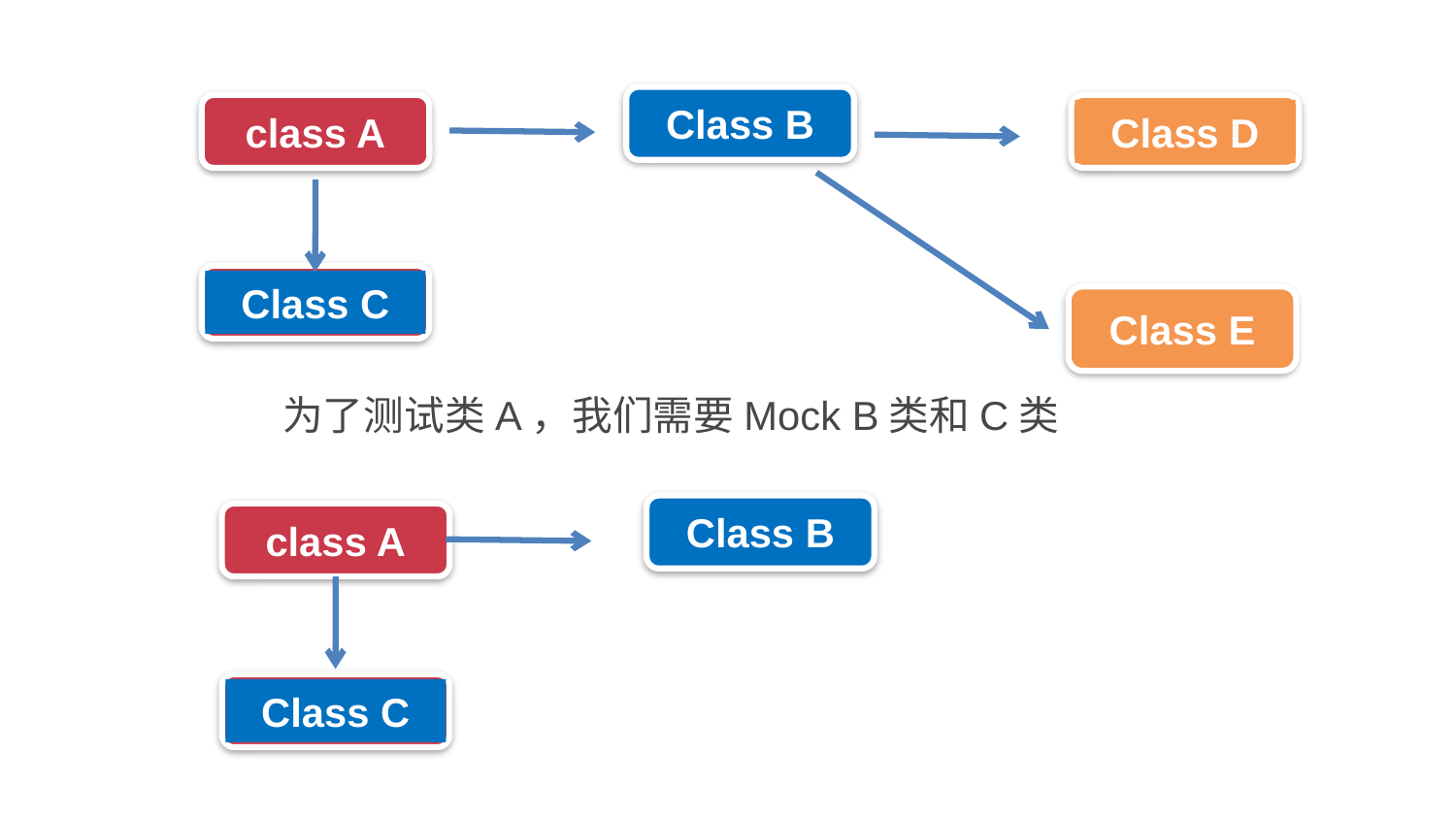

Class B

Class D

class A

Class C

Class E
为了测试类A，我们需要Mock B类和C类

Class B

class A

Class C